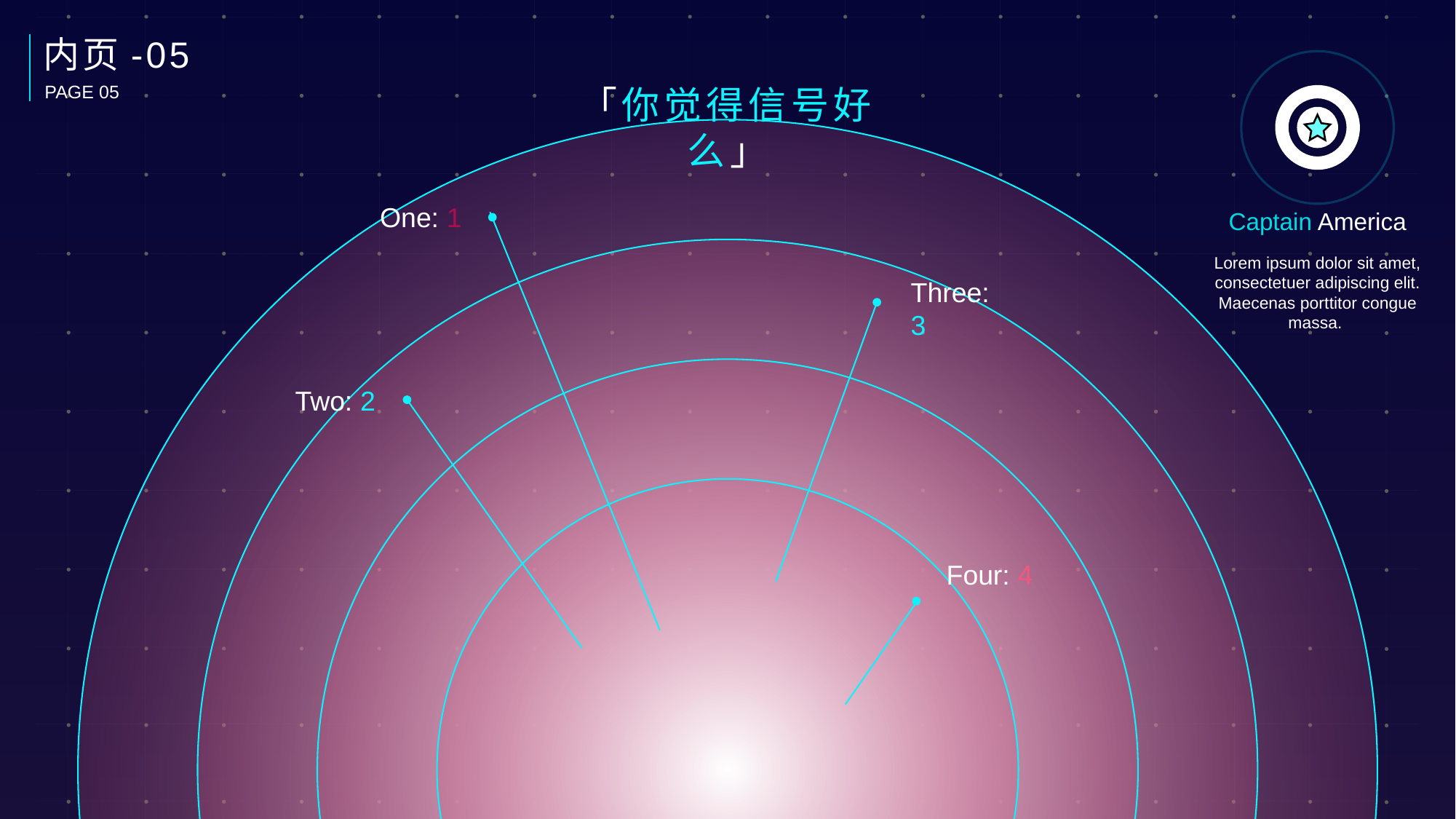

内页-05
PAGE 05

Captain America
Lorem ipsum dolor sit amet, consectetuer adipiscing elit. Maecenas porttitor congue massa.
「你觉得信号好么」

One: 1

Three: 3

Two: 2

Four: 4